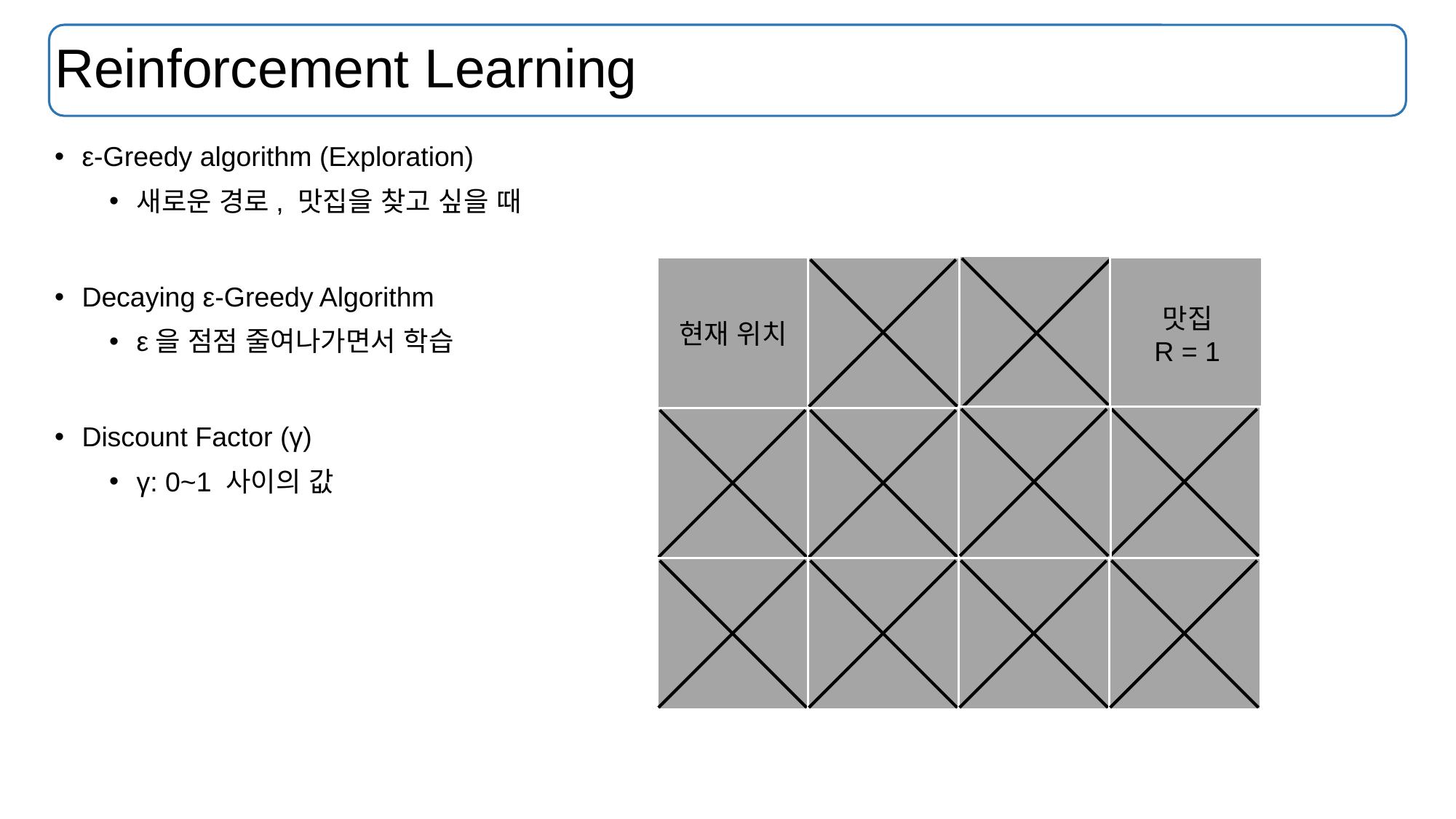

# Reinforcement Learning
ε-Greedy algorithm (Exploration)
새로운 경로, 맛집을 찾고 싶을 때

Decaying ε-Greedy Algorithm
ε을 점점 줄여나가면서 학습

Discount Factor (γ)
γ: 0~1 사이의 값

맛집
R = 1
현재 위치

5